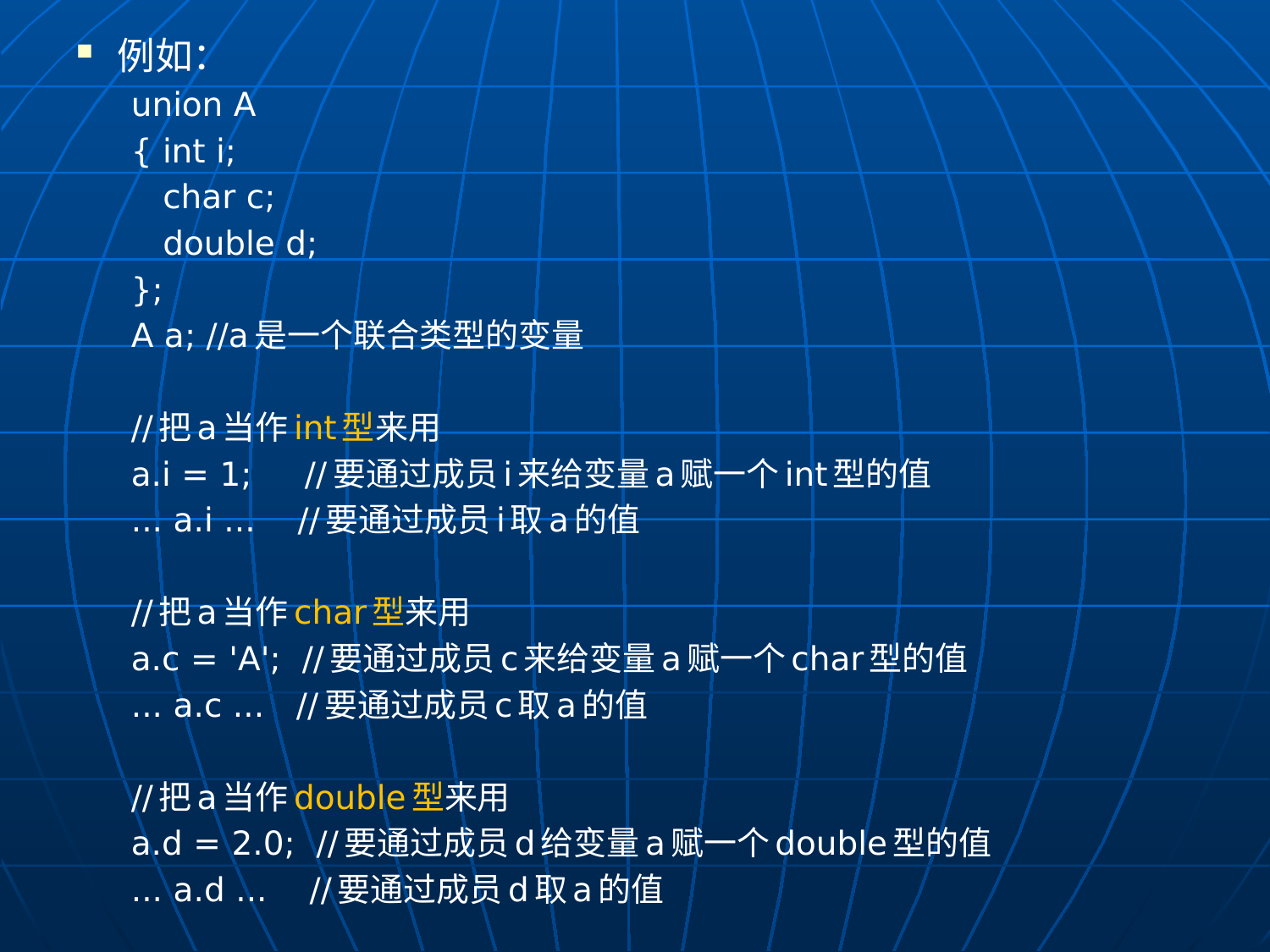

例如：
union A
{ int i;
   char c;
   double d;
};
A a; //a是一个联合类型的变量

//把a当作int型来用
a.i = 1;     //要通过成员i来给变量a赋一个int型的值
... a.i ...    //要通过成员i取a的值

//把a当作char型来用
a.c = 'A';  //要通过成员c来给变量a赋一个char型的值
... a.c ...   //要通过成员c取a的值

//把a当作double型来用
a.d = 2.0;  //要通过成员d给变量a赋一个double型的值
... a.d ...    //要通过成员d取a的值